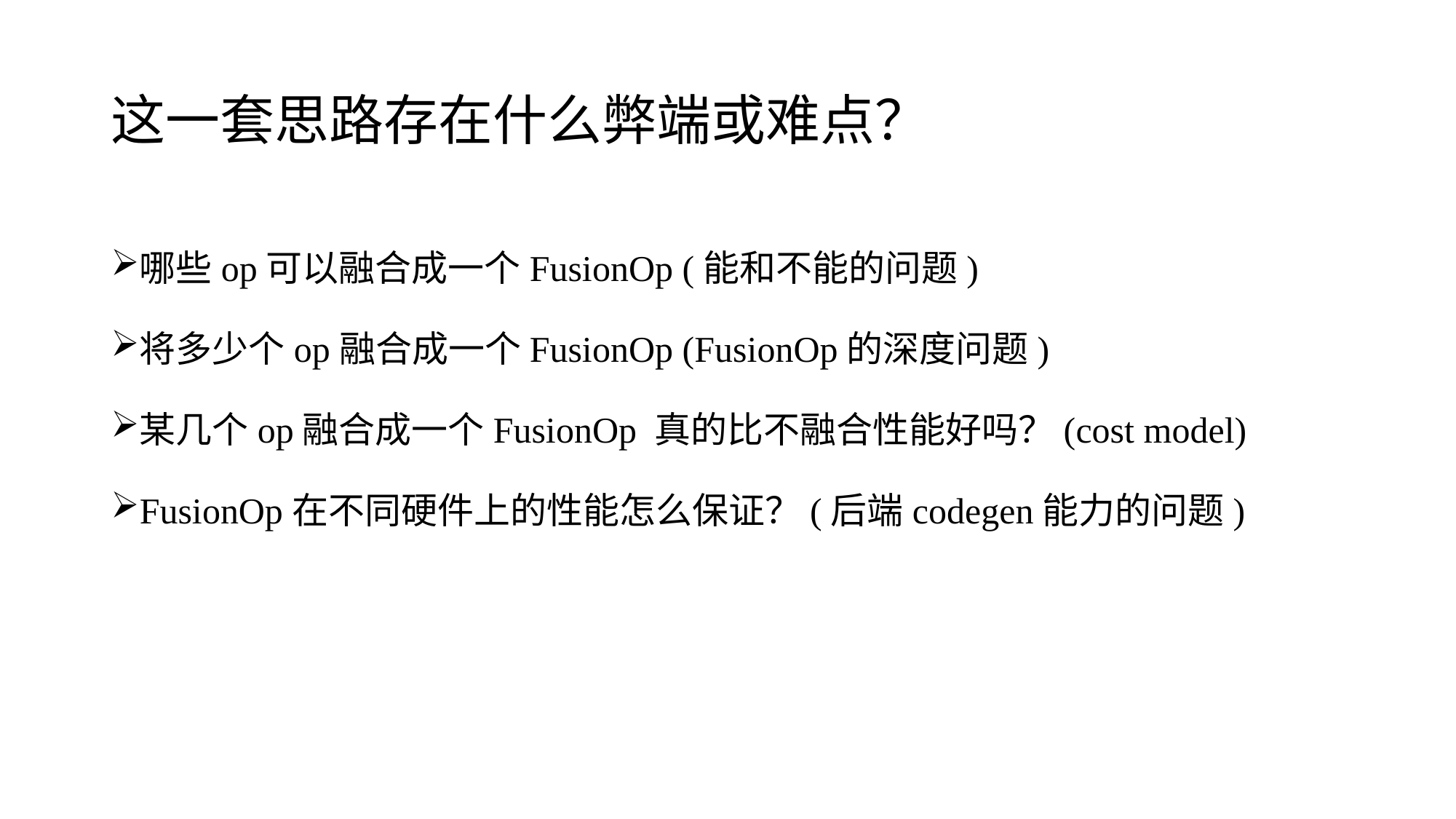

这一套思路存在什么弊端或难点？
哪些op可以融合成一个FusionOp (能和不能的问题)
将多少个op融合成一个FusionOp (FusionOp的深度问题)
某几个op融合成一个FusionOp 真的比不融合性能好吗？(cost model)
FusionOp在不同硬件上的性能怎么保证？(后端codegen能力的问题)